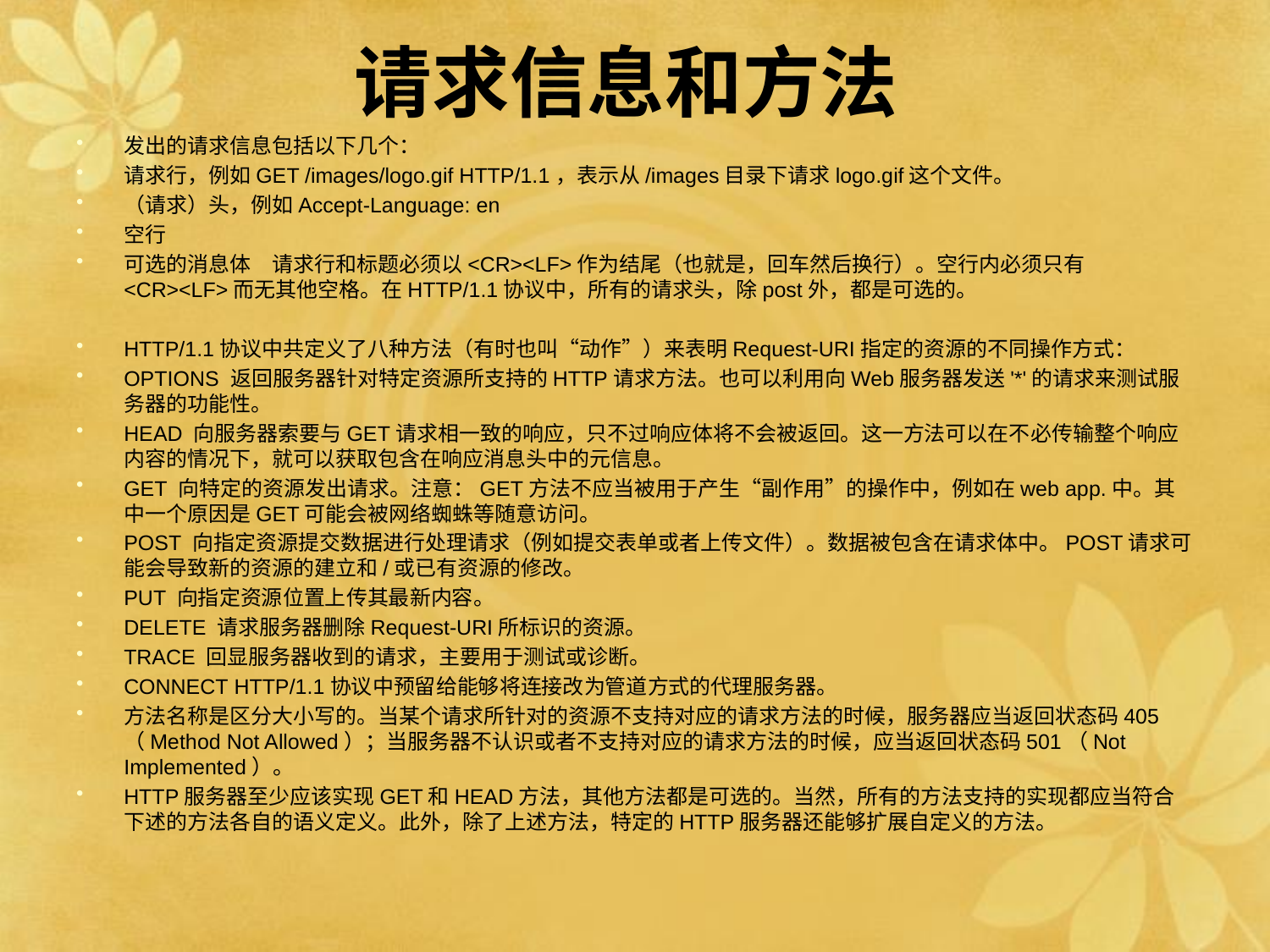

# 请求信息和方法
发出的请求信息包括以下几个：
请求行，例如GET /images/logo.gif HTTP/1.1，表示从/images目录下请求logo.gif这个文件。
（请求）头，例如Accept-Language: en
空行
可选的消息体　请求行和标题必须以<CR><LF>作为结尾（也就是，回车然后换行）。空行内必须只有<CR><LF>而无其他空格。在HTTP/1.1协议中，所有的请求头，除post外，都是可选的。

HTTP/1.1协议中共定义了八种方法（有时也叫“动作”）来表明Request-URI指定的资源的不同操作方式：
OPTIONS 返回服务器针对特定资源所支持的HTTP请求方法。也可以利用向Web服务器发送'*'的请求来测试服务器的功能性。
HEAD 向服务器索要与GET请求相一致的响应，只不过响应体将不会被返回。这一方法可以在不必传输整个响应内容的情况下，就可以获取包含在响应消息头中的元信息。
GET 向特定的资源发出请求。注意：GET方法不应当被用于产生“副作用”的操作中，例如在web app.中。其中一个原因是GET可能会被网络蜘蛛等随意访问。
POST 向指定资源提交数据进行处理请求（例如提交表单或者上传文件）。数据被包含在请求体中。POST请求可能会导致新的资源的建立和/或已有资源的修改。
PUT 向指定资源位置上传其最新内容。
DELETE 请求服务器删除Request-URI所标识的资源。
TRACE 回显服务器收到的请求，主要用于测试或诊断。
CONNECT HTTP/1.1协议中预留给能够将连接改为管道方式的代理服务器。
方法名称是区分大小写的。当某个请求所针对的资源不支持对应的请求方法的时候，服务器应当返回状态码405（Method Not Allowed）；当服务器不认识或者不支持对应的请求方法的时候，应当返回状态码501（Not Implemented）。
HTTP服务器至少应该实现GET和HEAD方法，其他方法都是可选的。当然，所有的方法支持的实现都应当符合下述的方法各自的语义定义。此外，除了上述方法，特定的HTTP服务器还能够扩展自定义的方法。